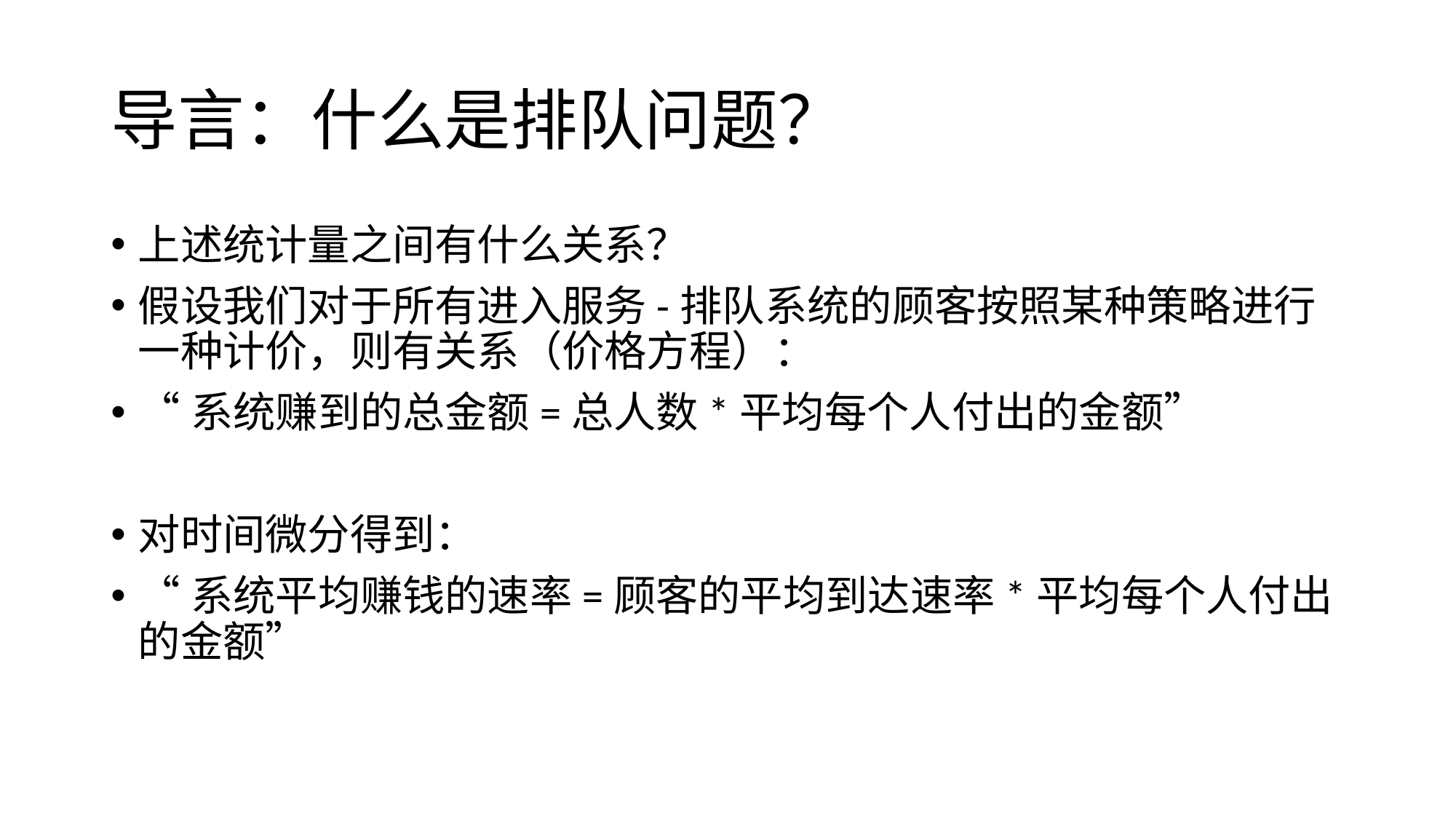

# 导言：什么是排队问题？
上述统计量之间有什么关系？
假设我们对于所有进入服务-排队系统的顾客按照某种策略进行一种计价，则有关系（价格方程）：
“系统赚到的总金额=总人数*平均每个人付出的金额”

对时间微分得到：
“系统平均赚钱的速率=顾客的平均到达速率*平均每个人付出的金额”